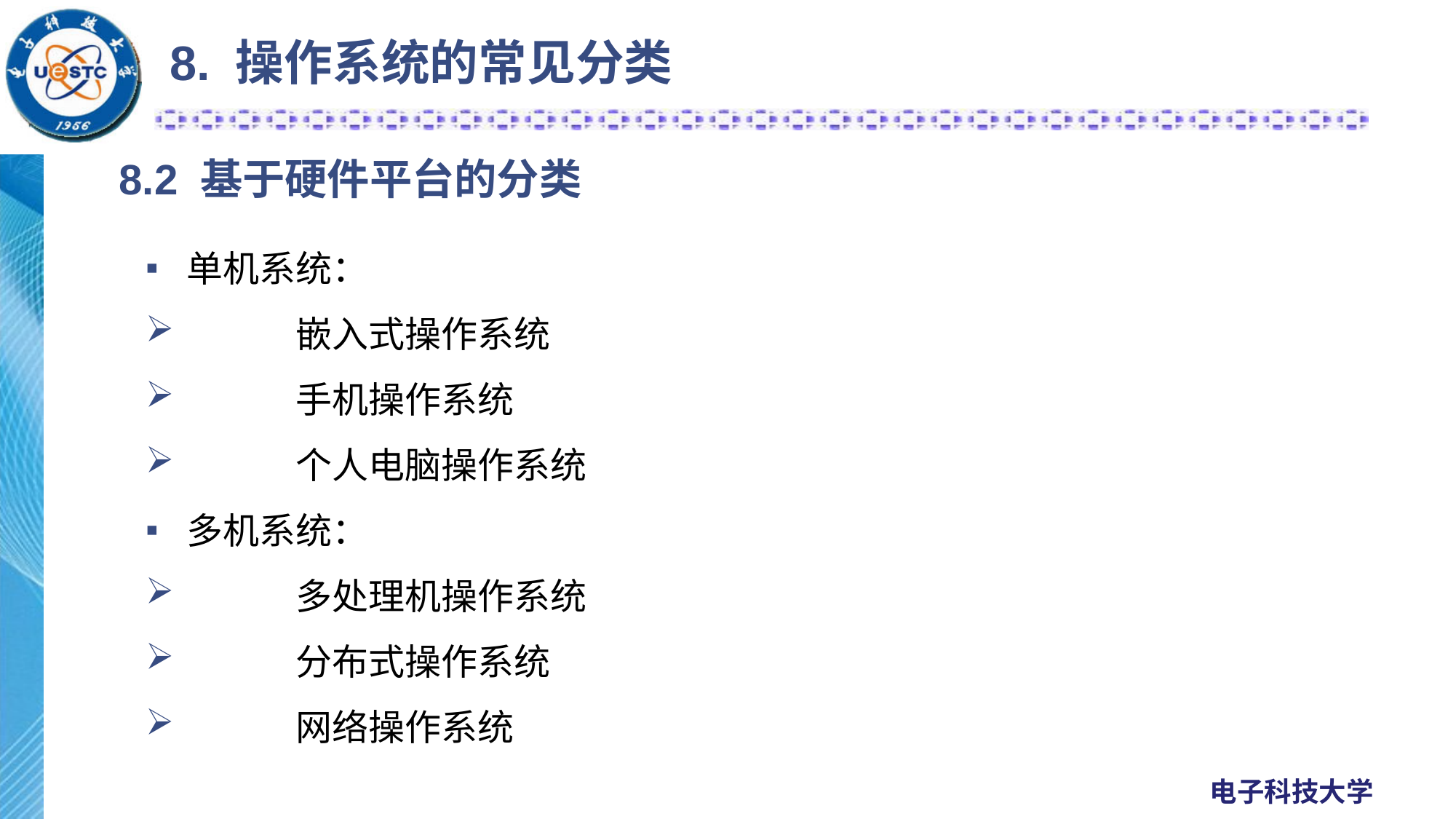

8. 操作系统的常见分类
# 8.2 基于硬件平台的分类
单机系统：
	嵌入式操作系统
	手机操作系统
	个人电脑操作系统
多机系统：
	多处理机操作系统
	分布式操作系统
	网络操作系统